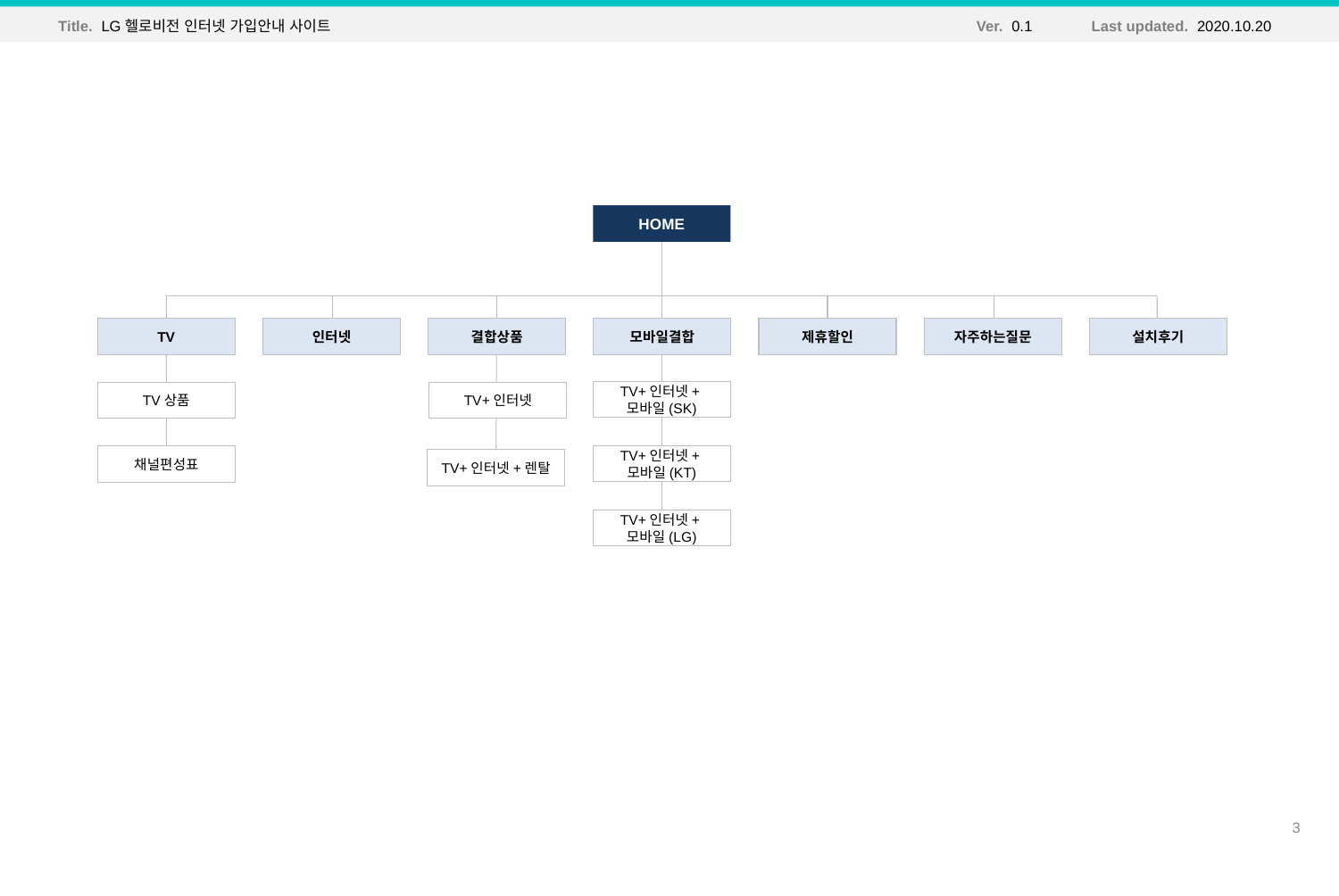

Title.  LG헬로비전 인터넷 가입안내 사이트
Ver.  0.1
Last updated.  2020.10.20
HOME
TV
결합상품
모바일결합
제휴할인
자주하는질문
설치후기
인터넷
TV+인터넷+모바일(SK)
TV상품
TV+인터넷
TV+인터넷+모바일(KT)
채널편성표
TV+인터넷+렌탈
TV+인터넷+모바일(LG)
3